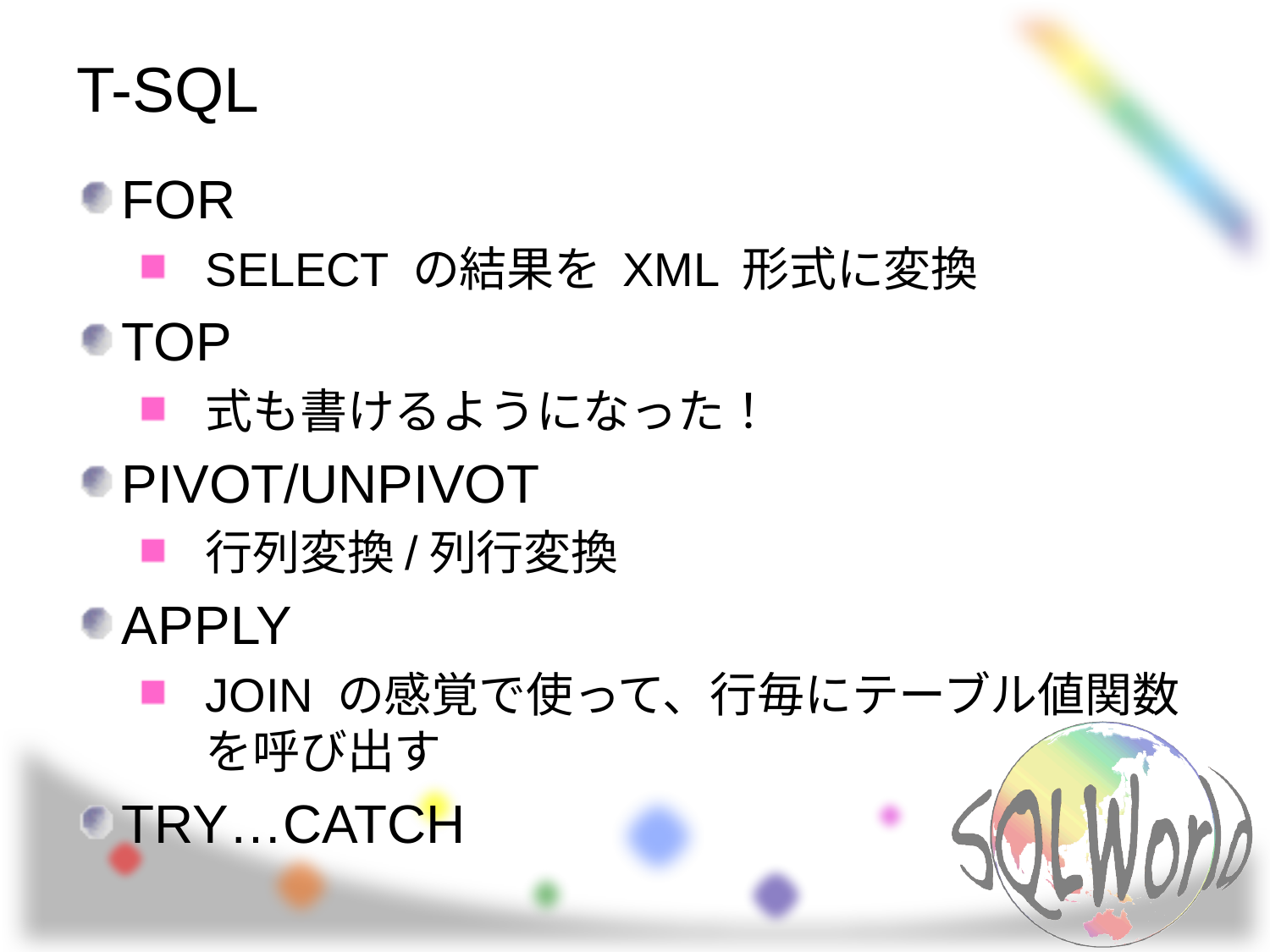

# T-SQL
FOR
SELECT の結果を XML 形式に変換
TOP
式も書けるようになった！
PIVOT/UNPIVOT
行列変換/列行変換
APPLY
JOIN の感覚で使って、行毎にテーブル値関数を呼び出す
TRY…CATCH